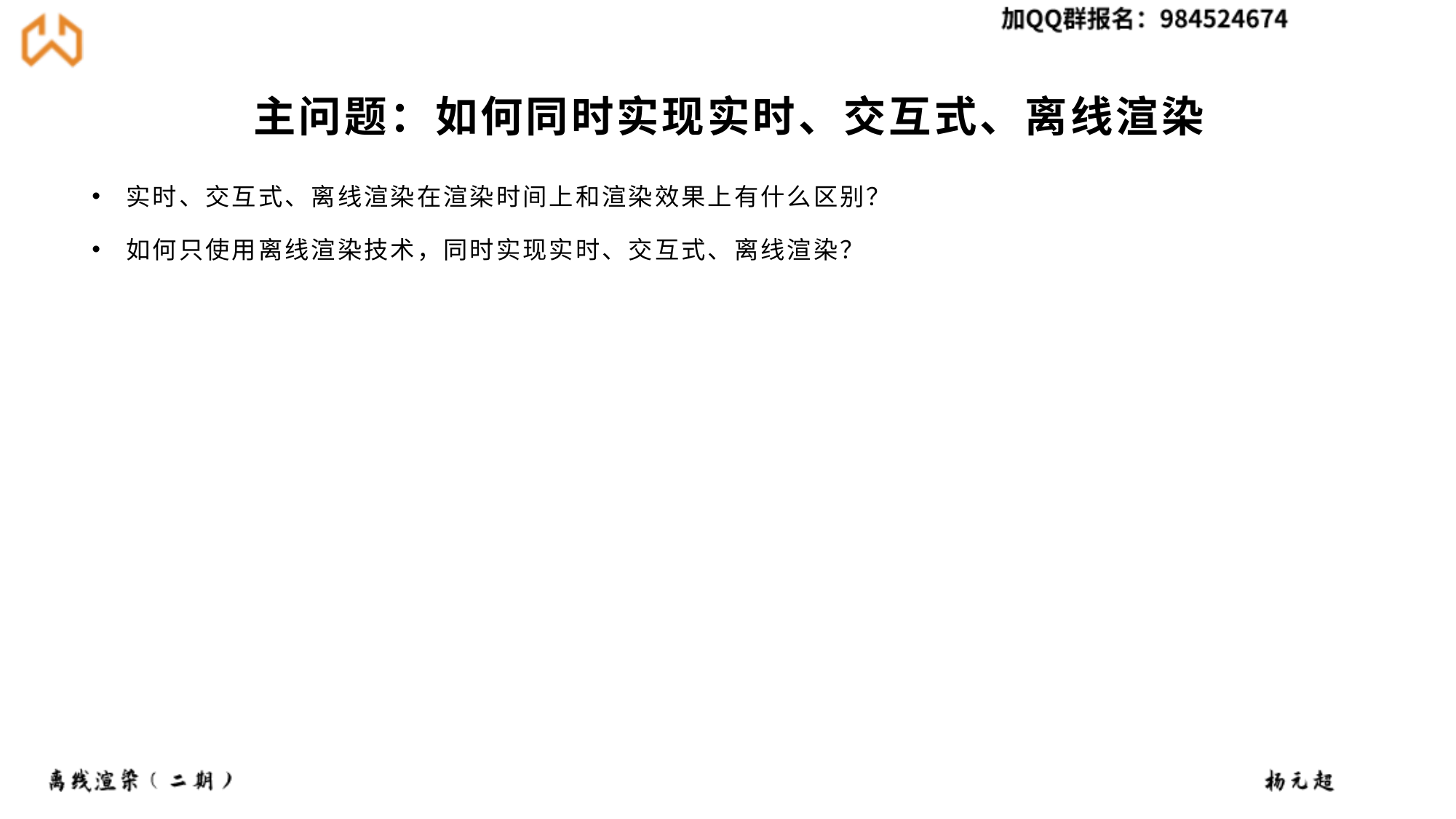

# 主问题：如何同时实现实时、交互式、离线渲染
实时、交互式、离线渲染在渲染时间上和渲染效果上有什么区别？
如何只使用离线渲染技术，同时实现实时、交互式、离线渲染？